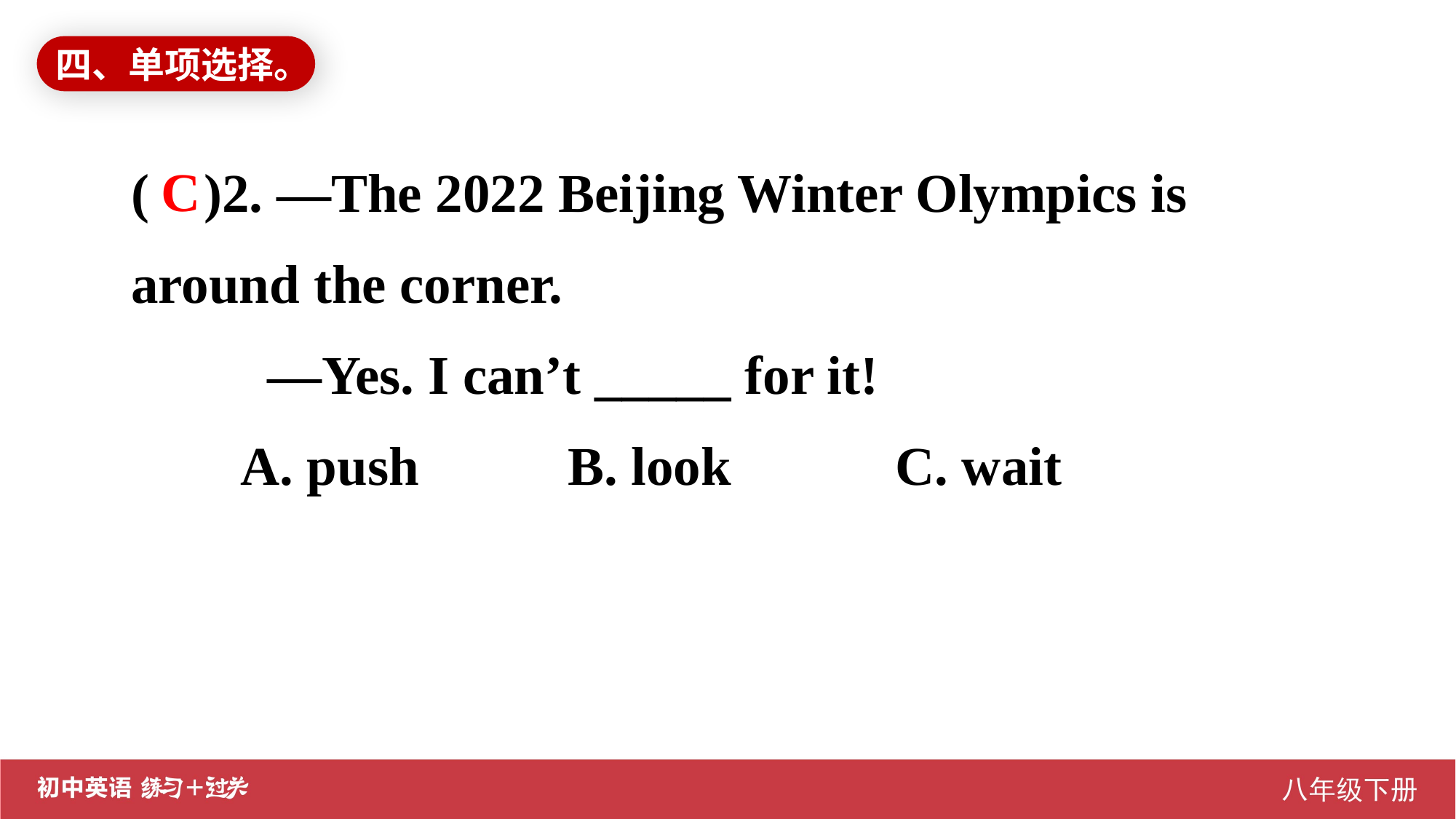

四、单项选择。
(    )2. —The 2022 Beijing Winter Olympics is around the corner.
	  —Yes. I can’t _____ for it!
	A. push		B. look		C. wait
C